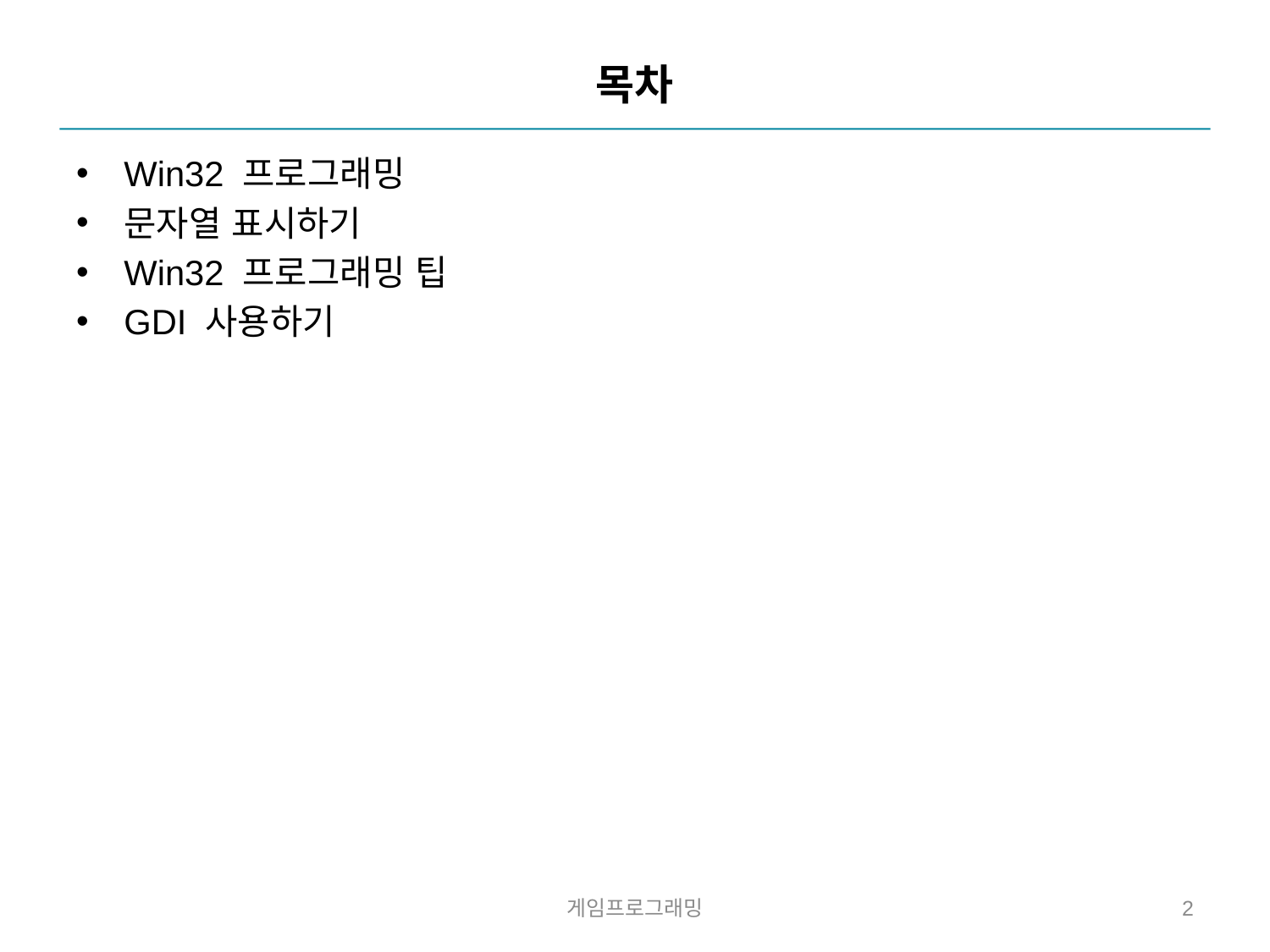

# 목차
Win32 프로그래밍
문자열 표시하기
Win32 프로그래밍 팁
GDI 사용하기

게임프로그래밍
2